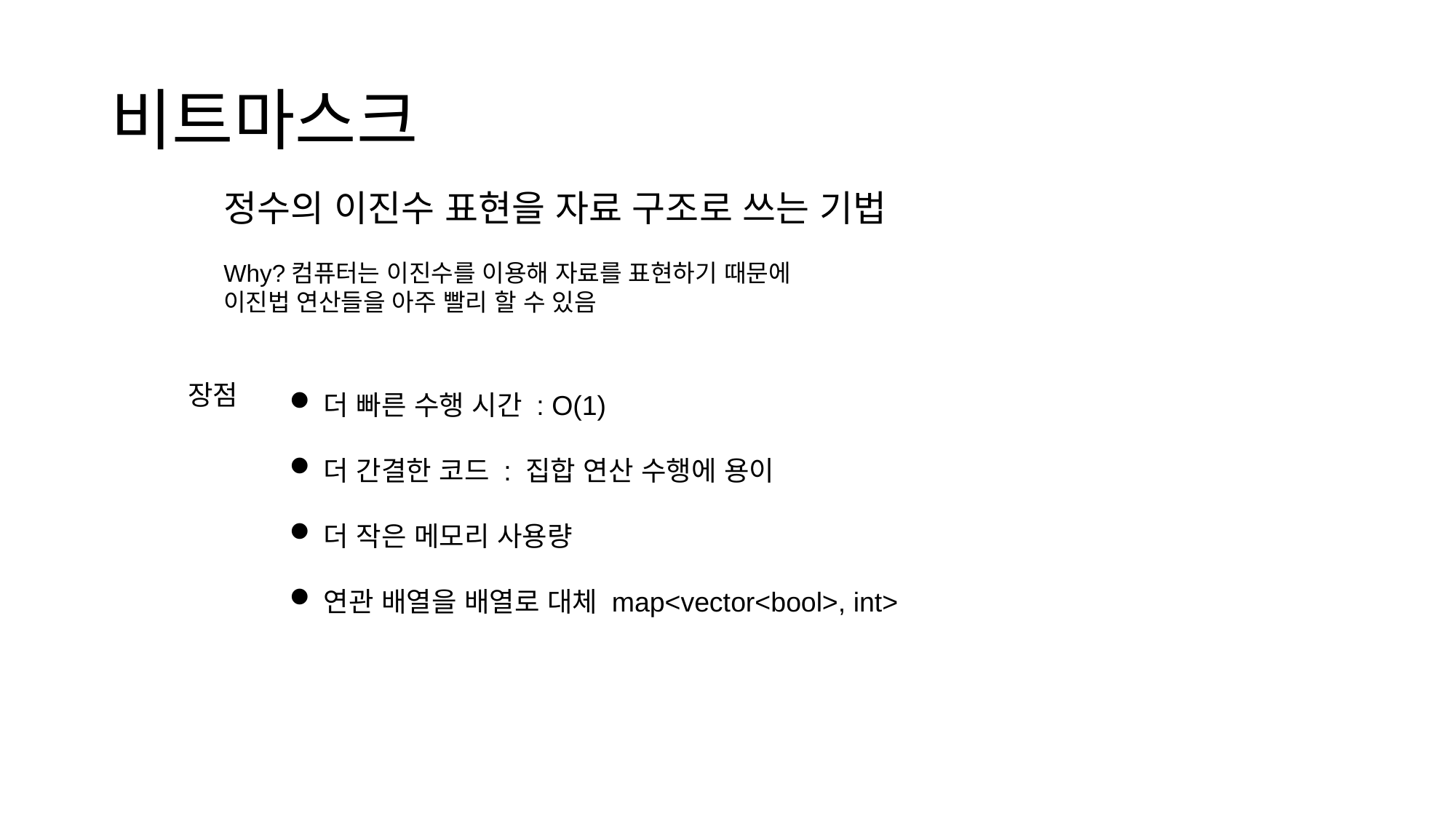

# 비트마스크
정수의 이진수 표현을 자료 구조로 쓰는 기법

Why?컴퓨터는 이진수를 이용해 자료를 표현하기 때문에
이진법 연산들을 아주 빨리 할 수 있음
더 빠른 수행 시간 : O(1)
더 간결한 코드 : 집합 연산 수행에 용이
더 작은 메모리 사용량
연관 배열을 배열로 대체 map<vector<bool>, int>
장점